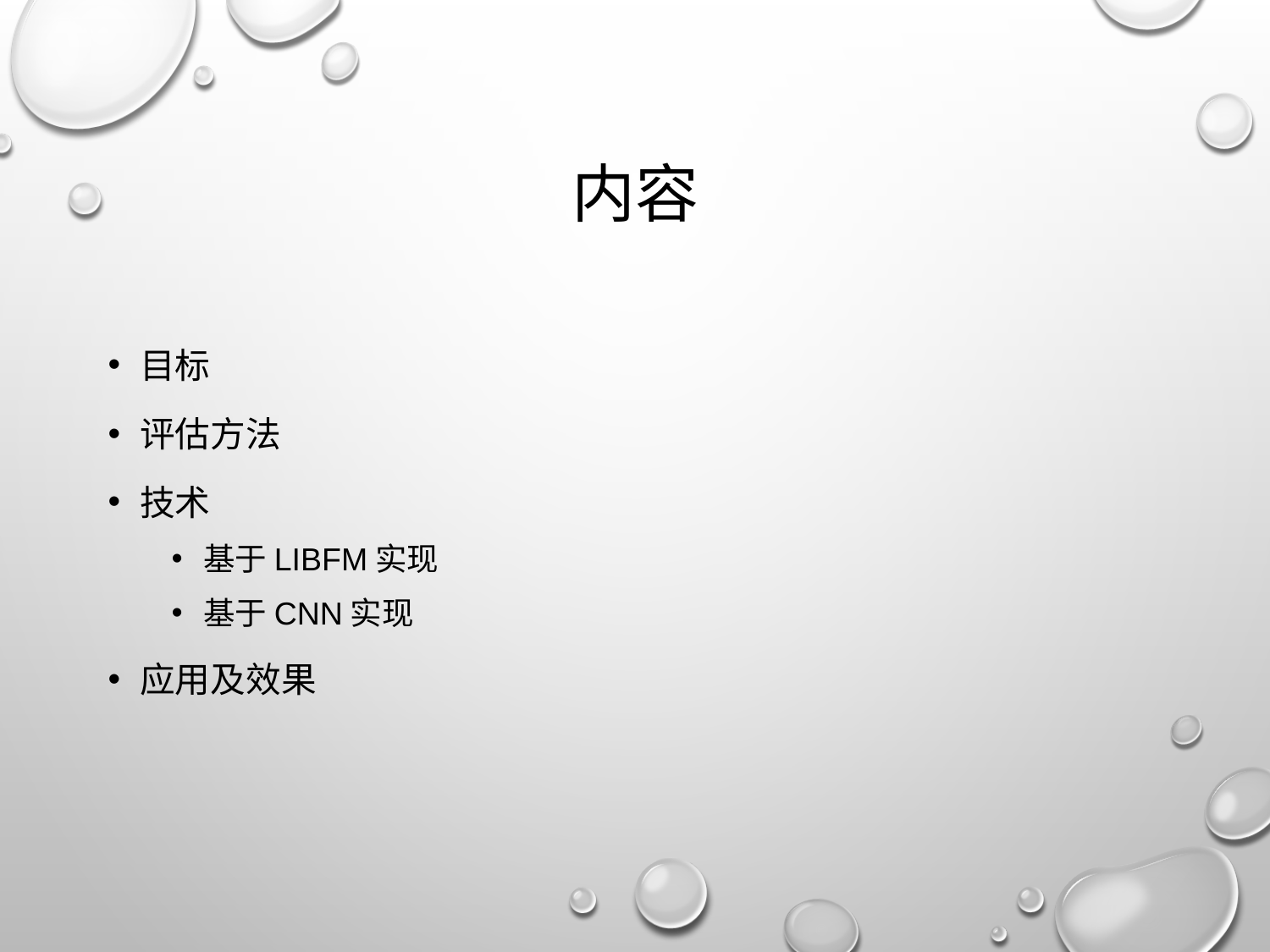

# 内容
目标
评估方法
技术
基于LIBfm实现
基于cnn实现
应用及效果